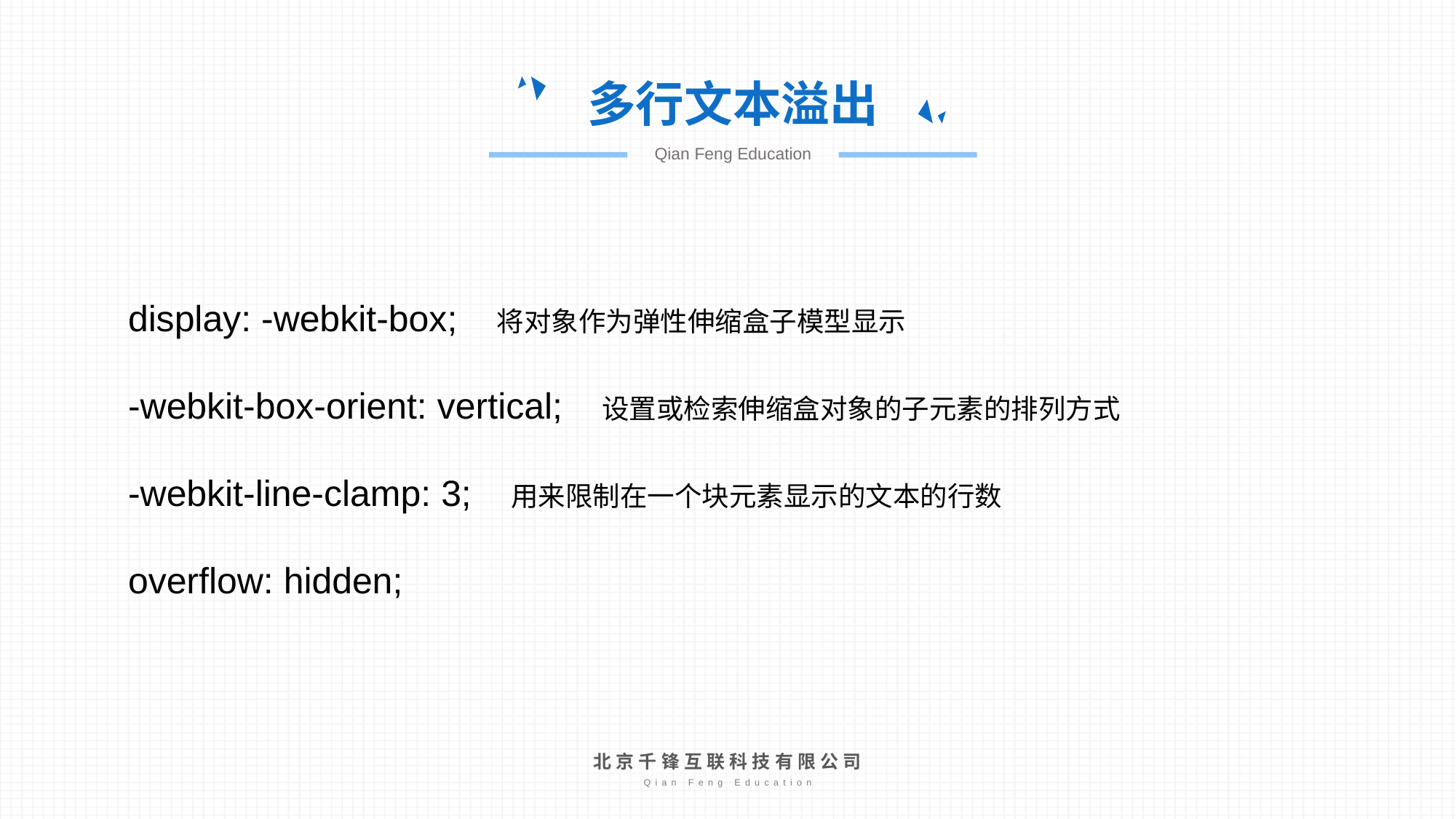

多行文本溢出

Qian Feng Education

display: -webkit-box;   将对象作为弹性伸缩盒子模型显示
-webkit-box-orient: vertical;   设置或检索伸缩盒对象的子元素的排列方式
-webkit-line-clamp: 3;   用来限制在一个块元素显示的文本的行数
overflow: hidden;
北京千锋互联科技有限公司
Qian Feng Education